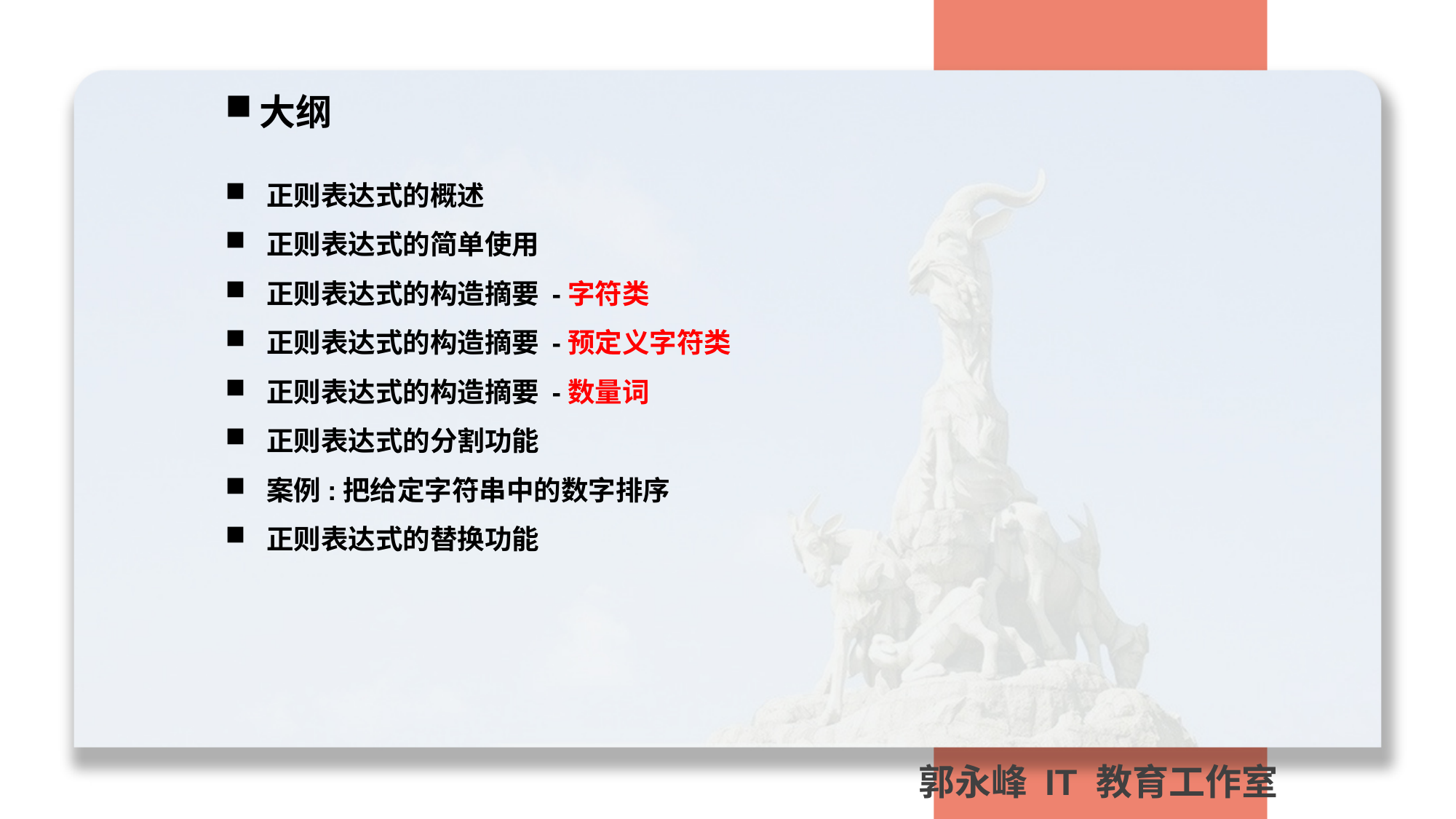

大纲
正则表达式的概述
正则表达式的简单使用
正则表达式的构造摘要 -字符类
正则表达式的构造摘要 -预定义字符类
正则表达式的构造摘要 -数量词
正则表达式的分割功能
案例:把给定字符串中的数字排序
正则表达式的替换功能